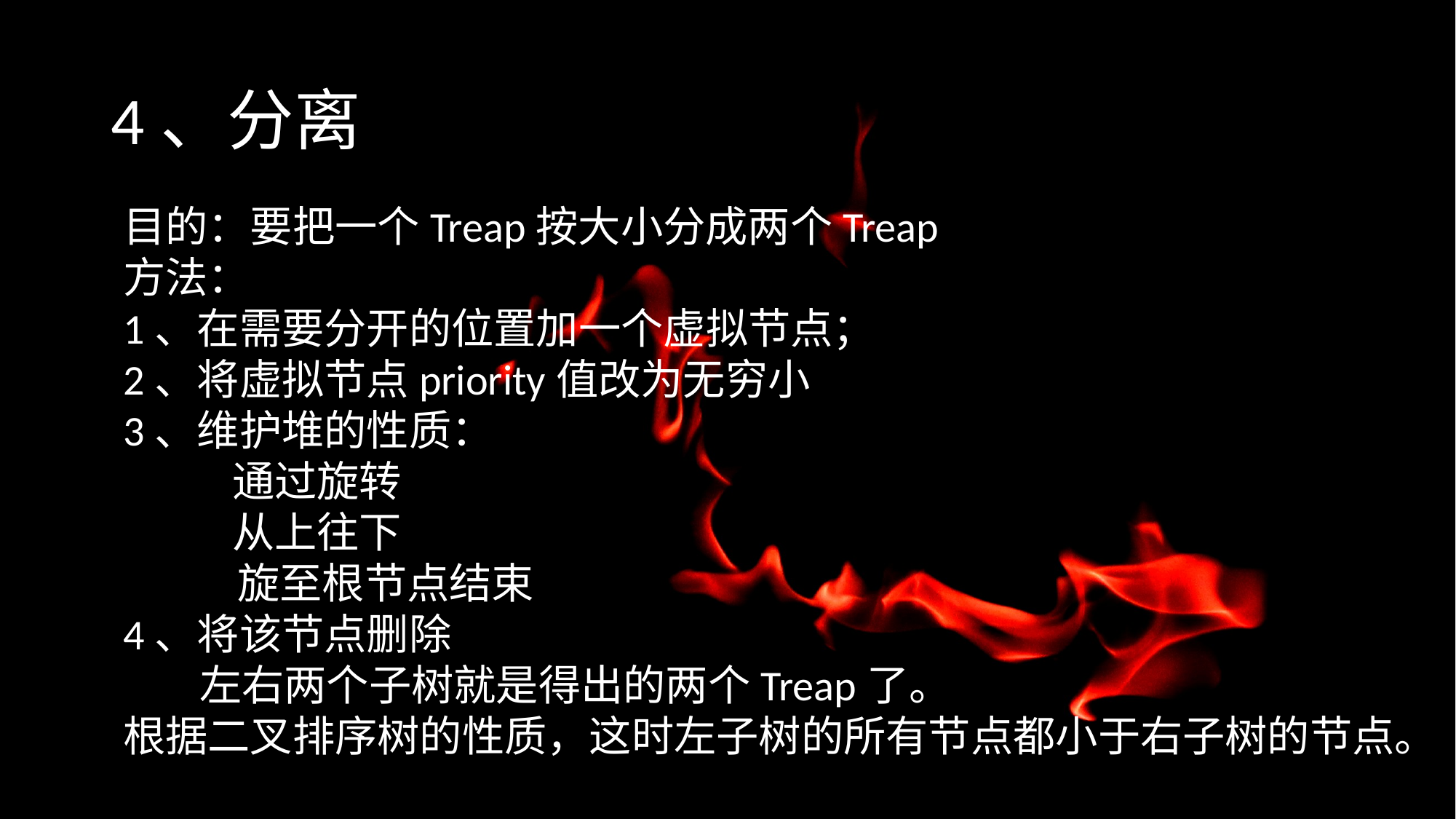

# 4、分离
目的：要把一个Treap按大小分成两个Treap
方法：
1、在需要分开的位置加一个虚拟节点；
2、将虚拟节点priority值改为无穷小
3、维护堆的性质：
	通过旋转
	从上往下
           旋至根节点结束
4、将该节点删除
       左右两个子树就是得出的两个Treap了。
根据二叉排序树的性质，这时左子树的所有节点都小于右子树的节点。